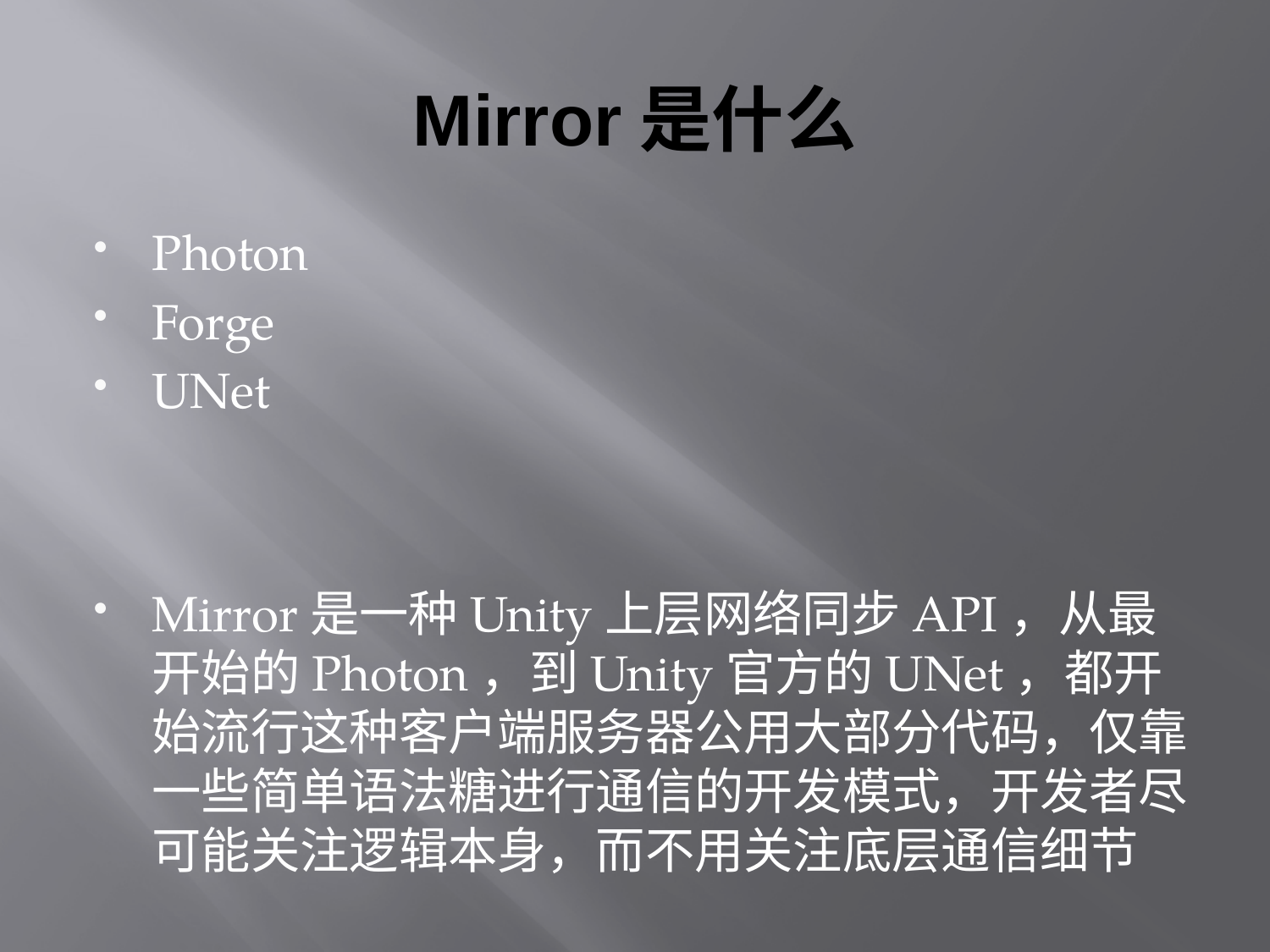

# Mirror是什么
Photon
Forge
UNet

Mirror是一种Unity上层网络同步API，从最开始的Photon，到Unity官方的UNet，都开始流行这种客户端服务器公用大部分代码，仅靠一些简单语法糖进行通信的开发模式，开发者尽可能关注逻辑本身，而不用关注底层通信细节